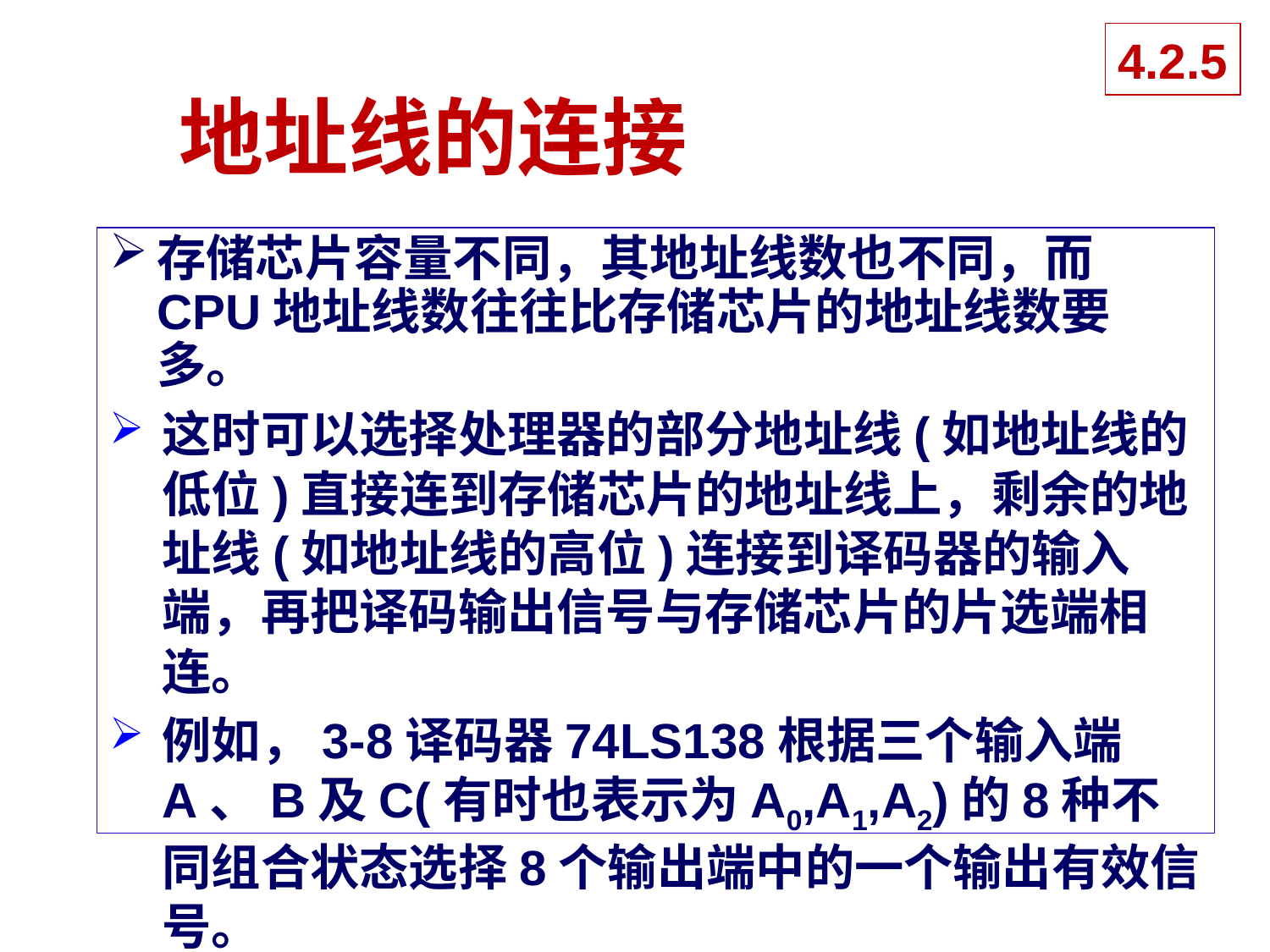

4.2.5
# 地址线的连接
存储芯片容量不同，其地址线数也不同，而CPU地址线数往往比存储芯片的地址线数要多。
这时可以选择处理器的部分地址线(如地址线的低位)直接连到存储芯片的地址线上，剩余的地址线(如地址线的高位)连接到译码器的输入端，再把译码输出信号与存储芯片的片选端相连。
例如，3-8译码器74LS138根据三个输入端A、B及C(有时也表示为A0,A1,A2)的8种不同组合状态选择8个输出端中的一个输出有效信号。